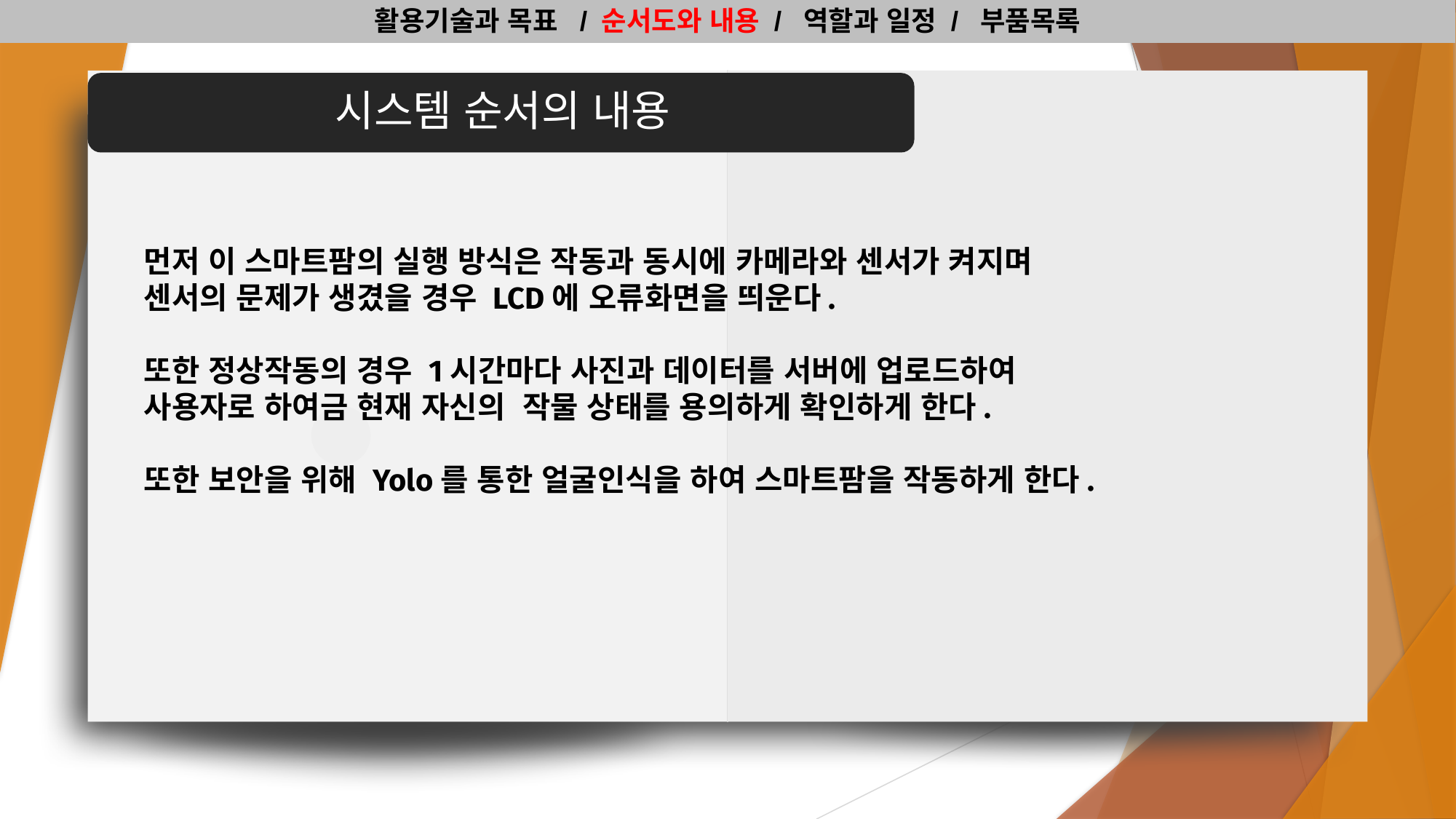

활용기술과 목표  / 순서도와 내용 /  역할과 일정 /  부품목록

시스템 순서의 내용
먼저 이 스마트팜의 실행 방식은 작동과 동시에 카메라와 센서가 켜지며
센서의 문제가 생겼을 경우 LCD에 오류화면을 띄운다.

또한 정상작동의 경우 1시간마다 사진과 데이터를 서버에 업로드하여
사용자로 하여금 현재 자신의  작물 상태를 용의하게 확인하게 한다.

또한 보안을 위해 Yolo를 통한 얼굴인식을 하여 스마트팜을 작동하게 한다.